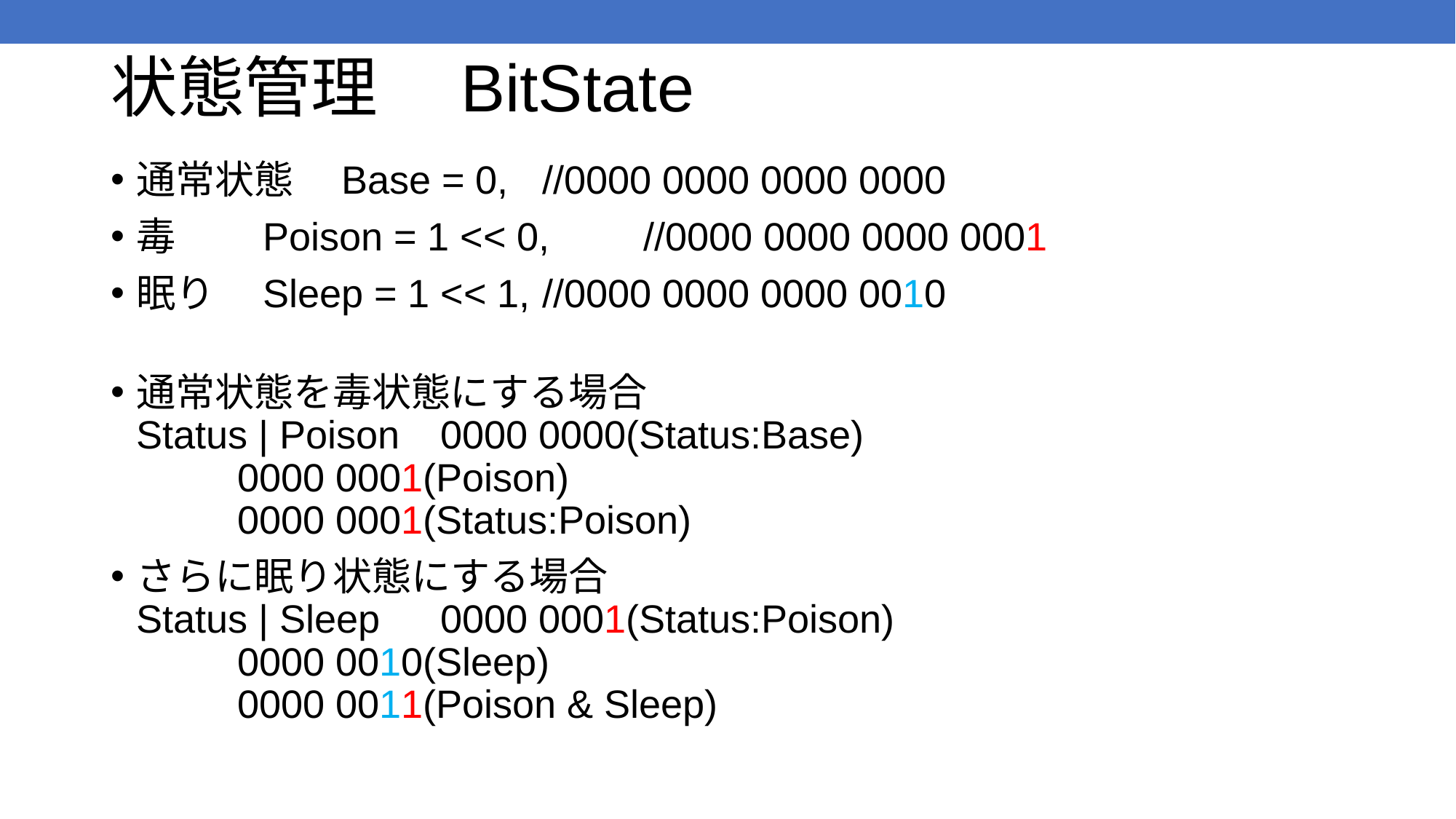

# 状態管理　BitState
通常状態　Base = 0,		//0000 0000 0000 0000
毒　　Poison = 1 << 0,	//0000 0000 0000 0001
眠り　Sleep = 1 << 1,		//0000 0000 0000 0010
通常状態を毒状態にする場合
Status | Poison		0000 0000(Status:Base)
					0000 0001(Poison)
					0000 0001(Status:Poison)
さらに眠り状態にする場合
Status | Sleep		0000 0001(Status:Poison)
					0000 0010(Sleep)
					0000 0011(Poison & Sleep)